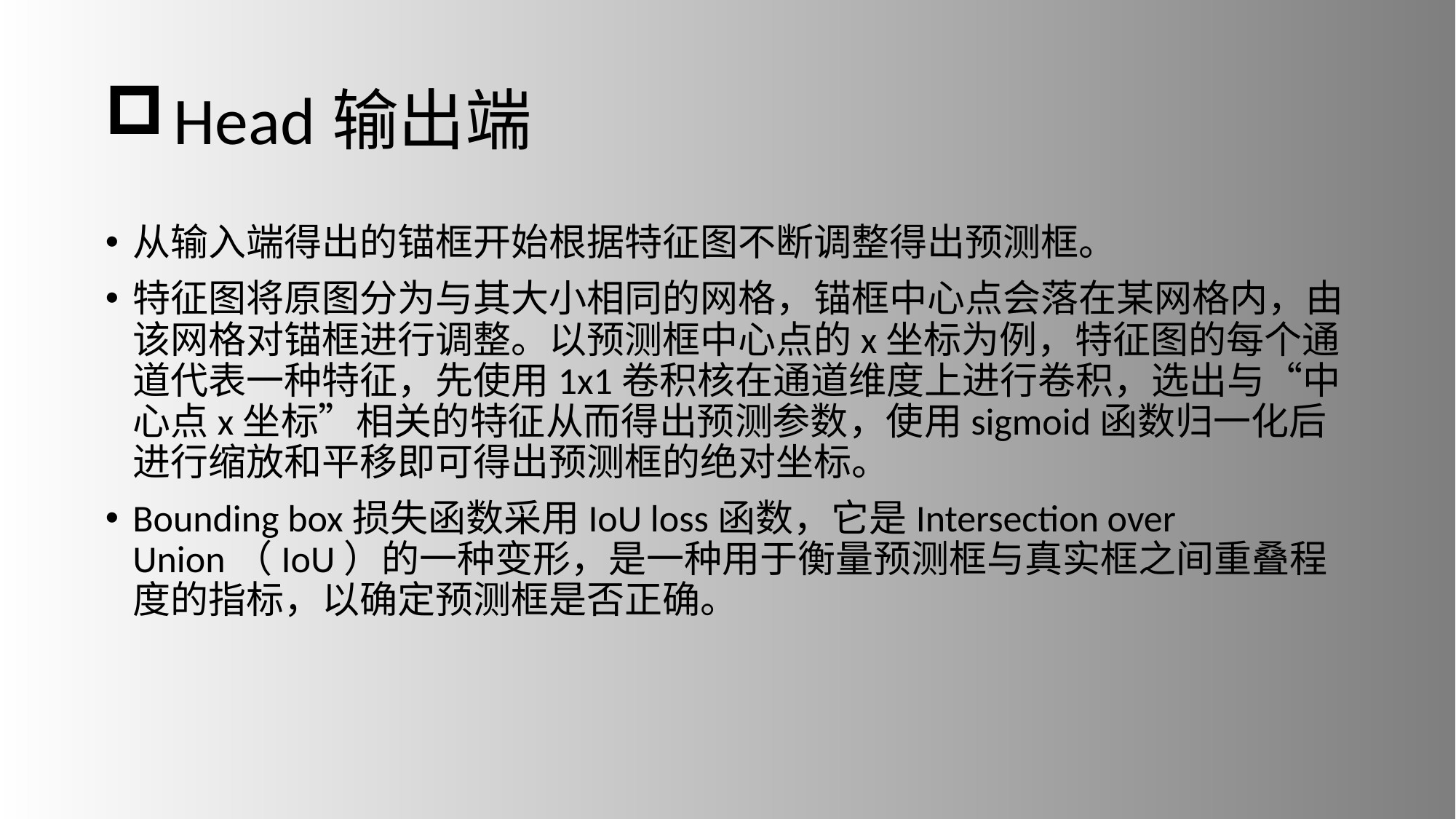

# Head输出端
从输入端得出的锚框开始根据特征图不断调整得出预测框。
特征图将原图分为与其大小相同的网格，锚框中心点会落在某网格内，由该网格对锚框进行调整。以预测框中心点的x坐标为例，特征图的每个通道代表一种特征，先使用1x1卷积核在通道维度上进行卷积，选出与“中心点x坐标”相关的特征从而得出预测参数，使用sigmoid函数归一化后进行缩放和平移即可得出预测框的绝对坐标。
Bounding box损失函数采用IoU loss函数，它是Intersection over Union（IoU）的一种变形，是一种用于衡量预测框与真实框之间重叠程度的指标，以确定预测框是否正确。